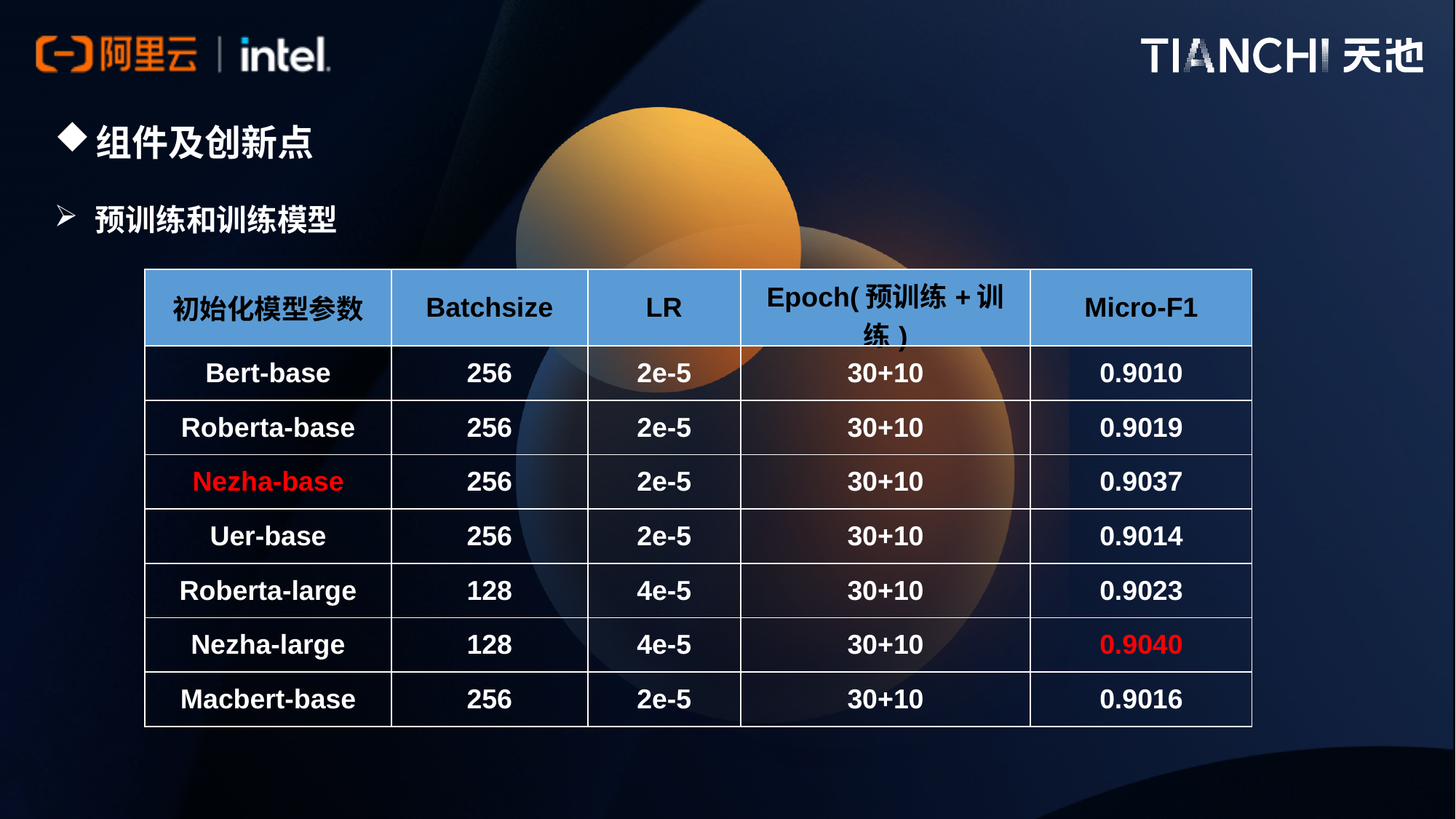

组件及创新点
预训练和训练模型
| 初始化模型参数 | Batchsize | LR | Epoch(预训练+训练) | Micro-F1 |
| --- | --- | --- | --- | --- |
| Bert-base | 256 | 2e-5 | 30+10 | 0.9010 |
| Roberta-base | 256 | 2e-5 | 30+10 | 0.9019 |
| Nezha-base | 256 | 2e-5 | 30+10 | 0.9037 |
| Uer-base | 256 | 2e-5 | 30+10 | 0.9014 |
| Roberta-large | 128 | 4e-5 | 30+10 | 0.9023 |
| Nezha-large | 128 | 4e-5 | 30+10 | 0.9040 |
| Macbert-base | 256 | 2e-5 | 30+10 | 0.9016 |